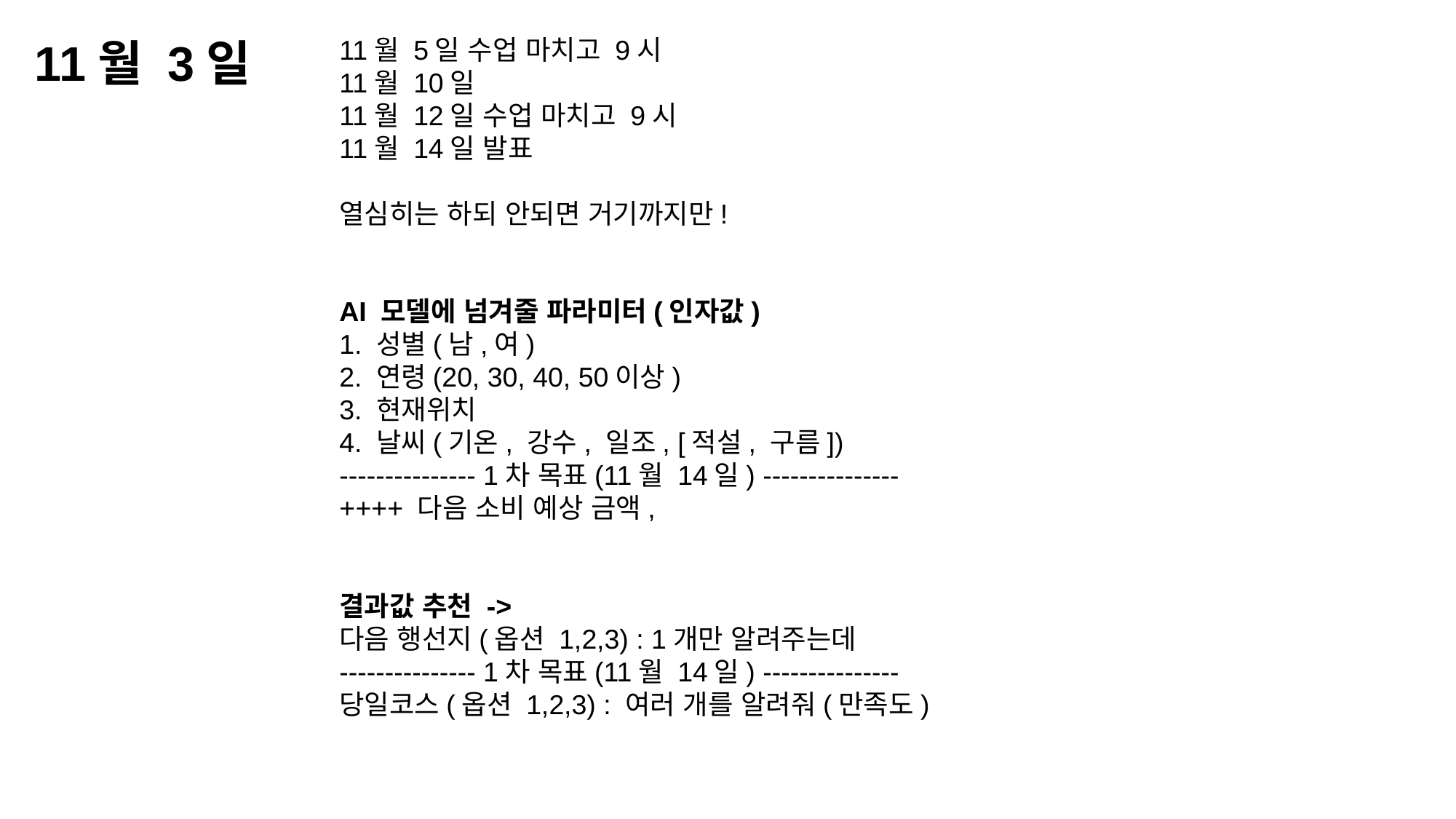

11월 3일
11월 5일 수업 마치고 9시
11월 10일
11월 12일 수업 마치고 9시
11월 14일 발표

열심히는 하되 안되면 거기까지만!
AI 모델에 넘겨줄 파라미터(인자값)
1. 성별(남,여)
2. 연령(20, 30, 40, 50이상)
3. 현재위치
4. 날씨(기온, 강수, 일조, [적설, 구름])
--------------- 1차 목표(11월 14일) ---------------
++++ 다음 소비 예상 금액,

결과값 추천 ->
다음 행선지(옵션 1,2,3) : 1개만 알려주는데
--------------- 1차 목표(11월 14일) ---------------
당일코스(옵션 1,2,3) : 여러 개를 알려줘(만족도)